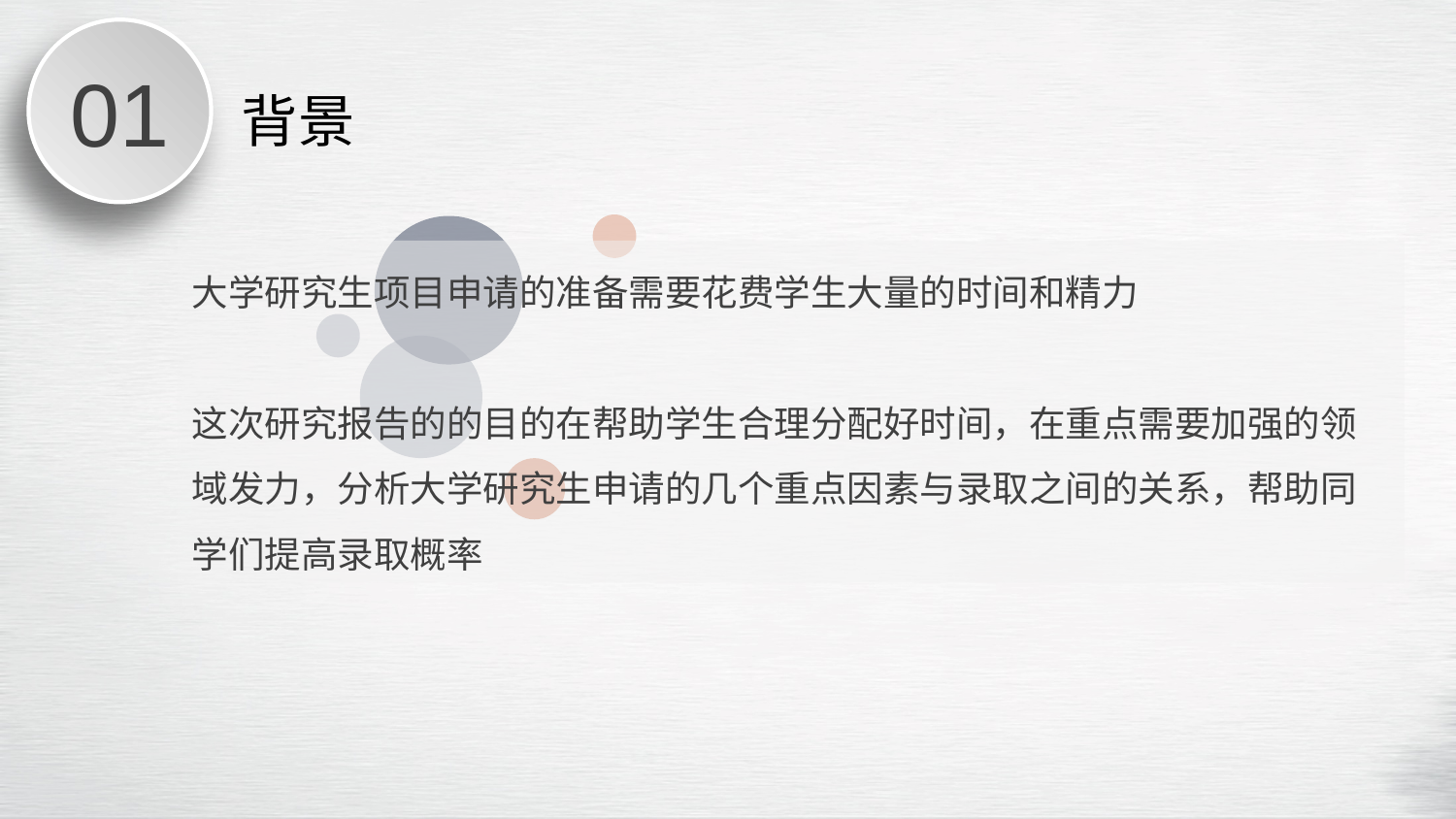

01
背景

大学研究生项目申请的准备需要花费学生大量的时间和精力

这次研究报告的的目的在帮助学生合理分配好时间，在重点需要加强的领域发力，分析大学研究生申请的几个重点因素与录取之间的关系，帮助同学们提高录取概率